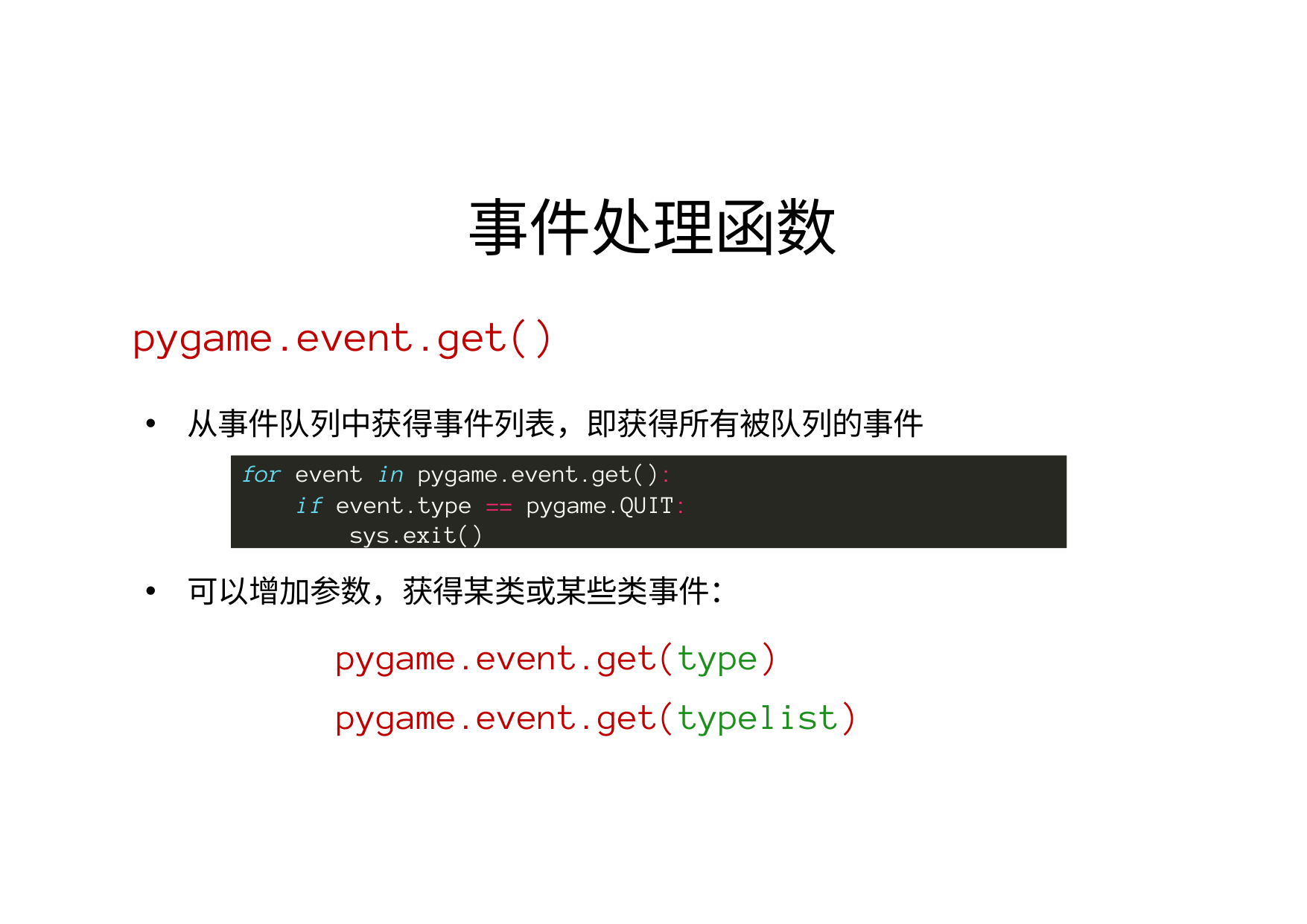

# 事件处理函数
pygame.event.get()
从事件队列中获得事件列表，即获得所有被队列的事件
for event in pygame.event.get():
if event.type == pygame.QUIT: sys.exit()
可以增加参数，获得某类或某些类事件：
pygame.event.get(type) pygame.event.get(typelist)